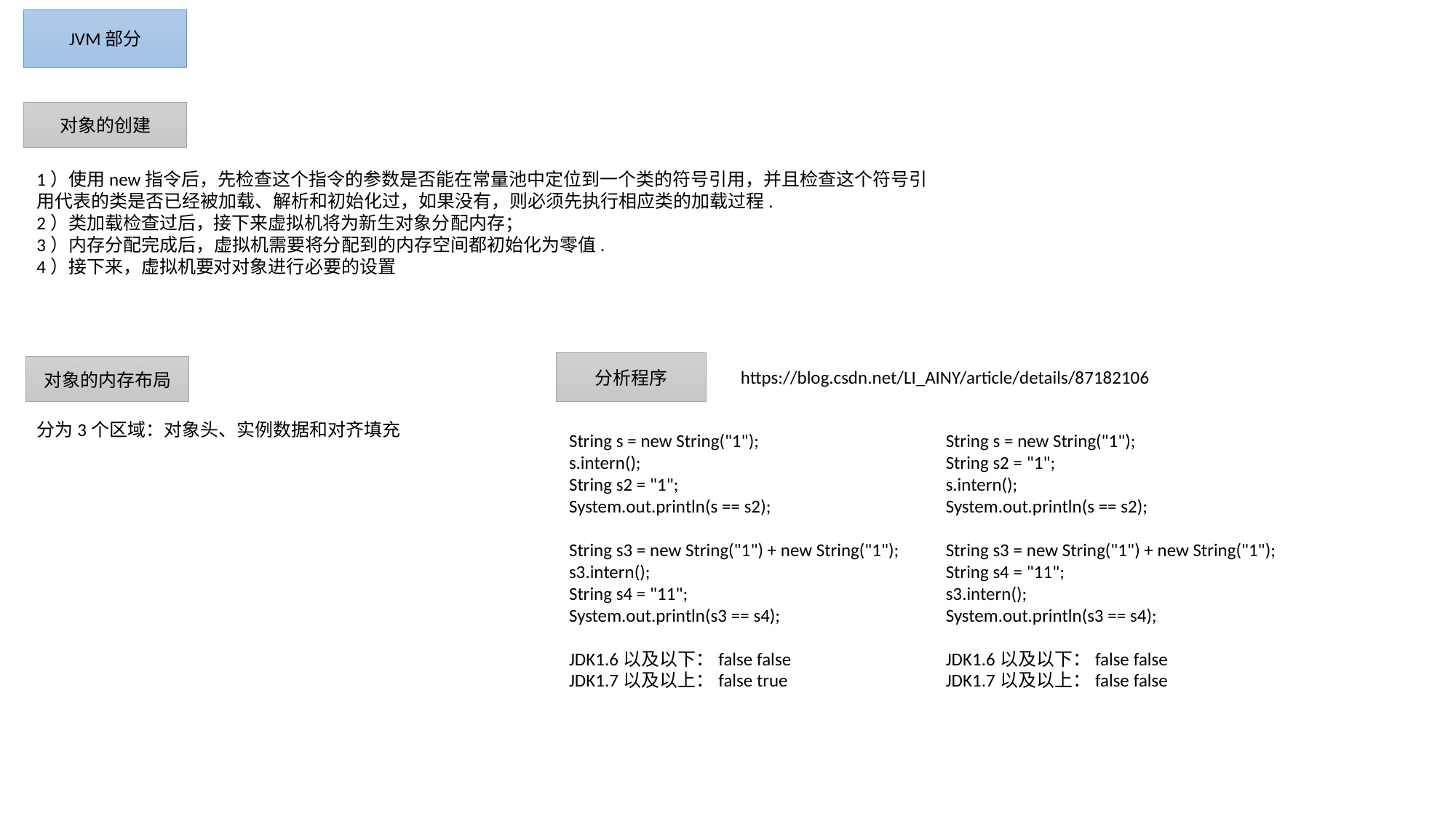

JVM部分
对象的创建
1）使用new指令后，先检查这个指令的参数是否能在常量池中定位到一个类的符号引用，并且检查这个符号引用代表的类是否已经被加载、解析和初始化过，如果没有，则必须先执行相应类的加载过程.
2）类加载检查过后，接下来虚拟机将为新生对象分配内存；
3）内存分配完成后，虚拟机需要将分配到的内存空间都初始化为零值.
4）接下来，虚拟机要对对象进行必要的设置
分析程序
对象的内存布局
https://blog.csdn.net/LI_AINY/article/details/87182106
分为3个区域：对象头、实例数据和对齐填充
String s = new String("1");
s.intern();
String s2 = "1";
System.out.println(s == s2);

String s3 = new String("1") + new String("1");
s3.intern();
String s4 = "11";
System.out.println(s3 == s4);

JDK1.6以及以下：false false
JDK1.7以及以上：false true
String s = new String("1");
String s2 = "1";
s.intern();
System.out.println(s == s2);

String s3 = new String("1") + new String("1");
String s4 = "11";
s3.intern();
System.out.println(s3 == s4);

JDK1.6以及以下：false false
JDK1.7以及以上：false false